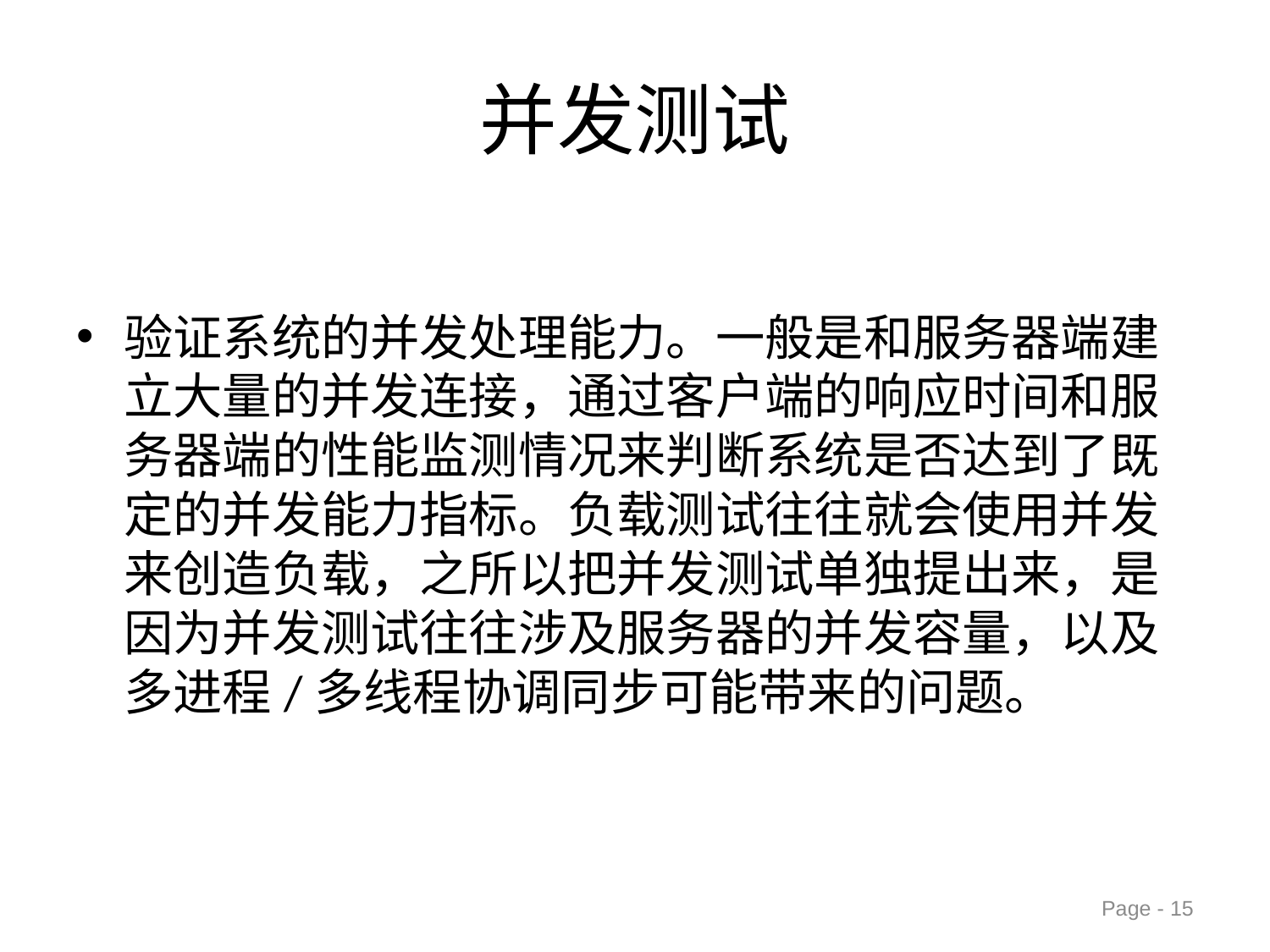

# 并发测试

验证系统的并发处理能力。一般是和服务器端建立大量的并发连接，通过客户端的响应时间和服务器端的性能监测情况来判断系统是否达到了既定的并发能力指标。负载测试往往就会使用并发来创造负载，之所以把并发测试单独提出来，是因为并发测试往往涉及服务器的并发容量，以及多进程/多线程协调同步可能带来的问题。

Page - 15